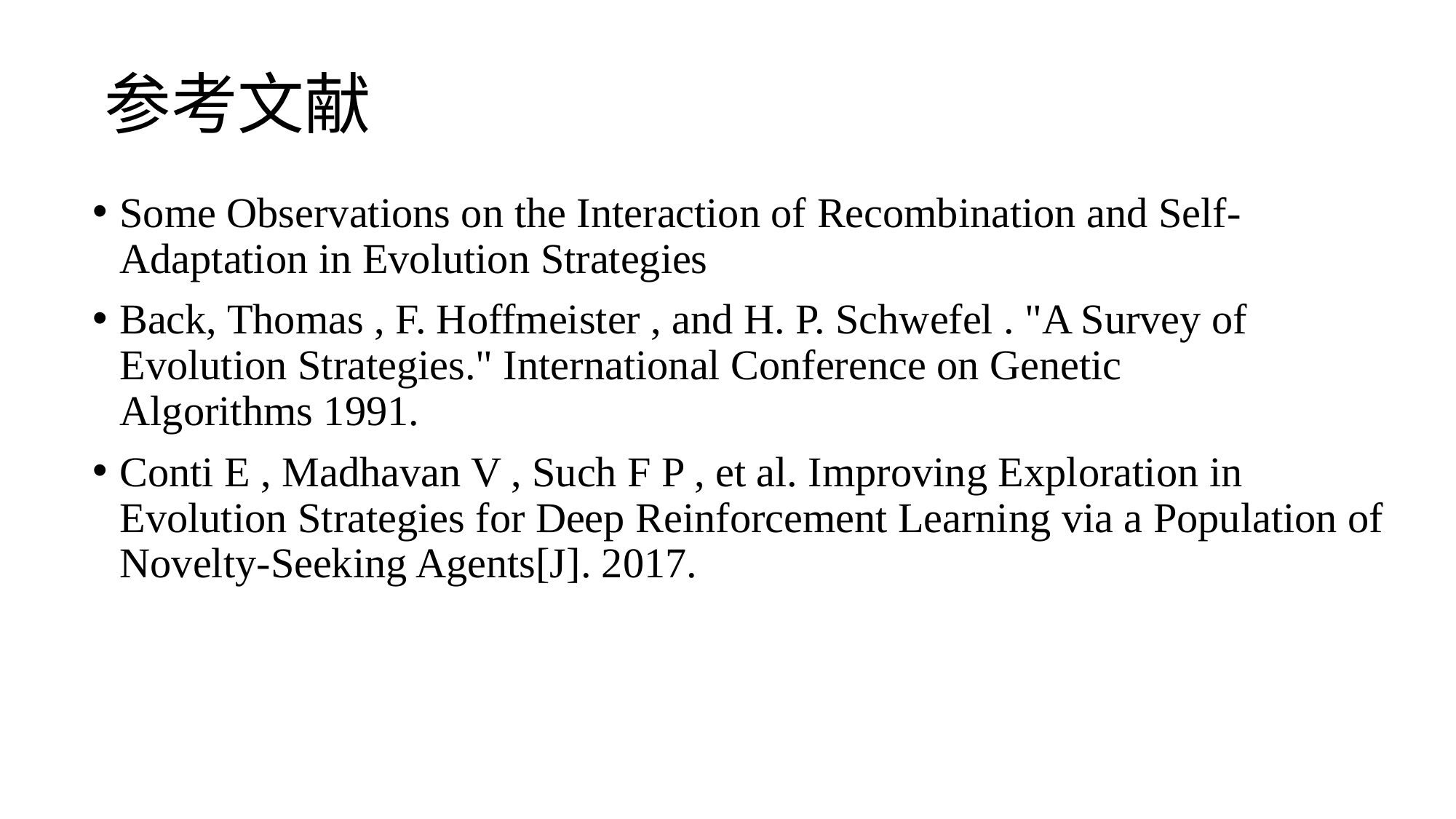

参考文献
Some Observations on the Interaction of Recombination and Self-Adaptation in Evolution Strategies
Back, Thomas , F. Hoffmeister , and H. P. Schwefel . "A Survey of Evolution Strategies." International Conference on Genetic Algorithms 1991.
Conti E , Madhavan V , Such F P , et al. Improving Exploration in Evolution Strategies for Deep Reinforcement Learning via a Population of Novelty-Seeking Agents[J]. 2017.